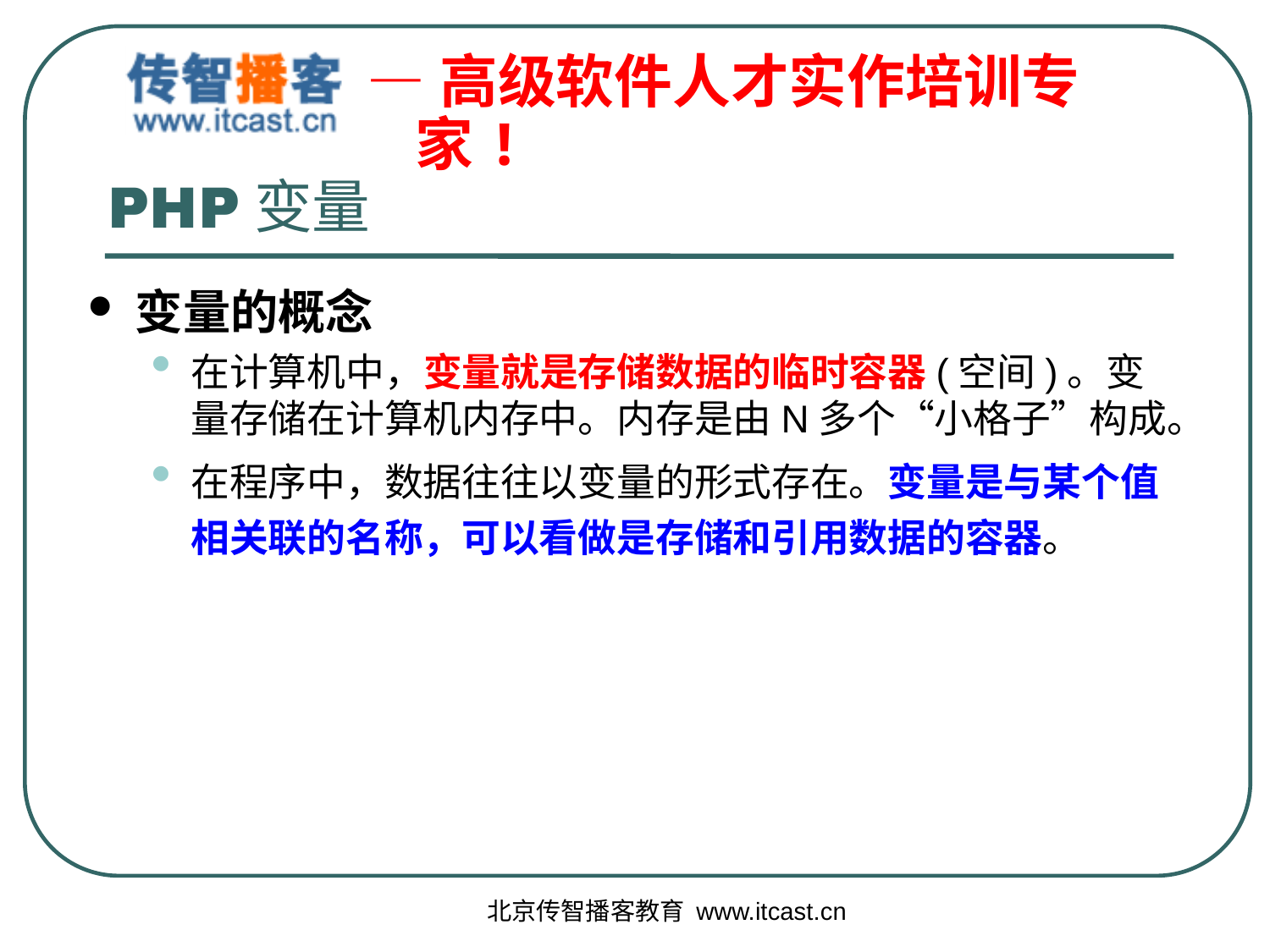

# PHP变量
变量的概念
在计算机中，变量就是存储数据的临时容器(空间)。变量存储在计算机内存中。内存是由N多个“小格子”构成。
在程序中，数据往往以变量的形式存在。变量是与某个值相关联的名称，可以看做是存储和引用数据的容器。